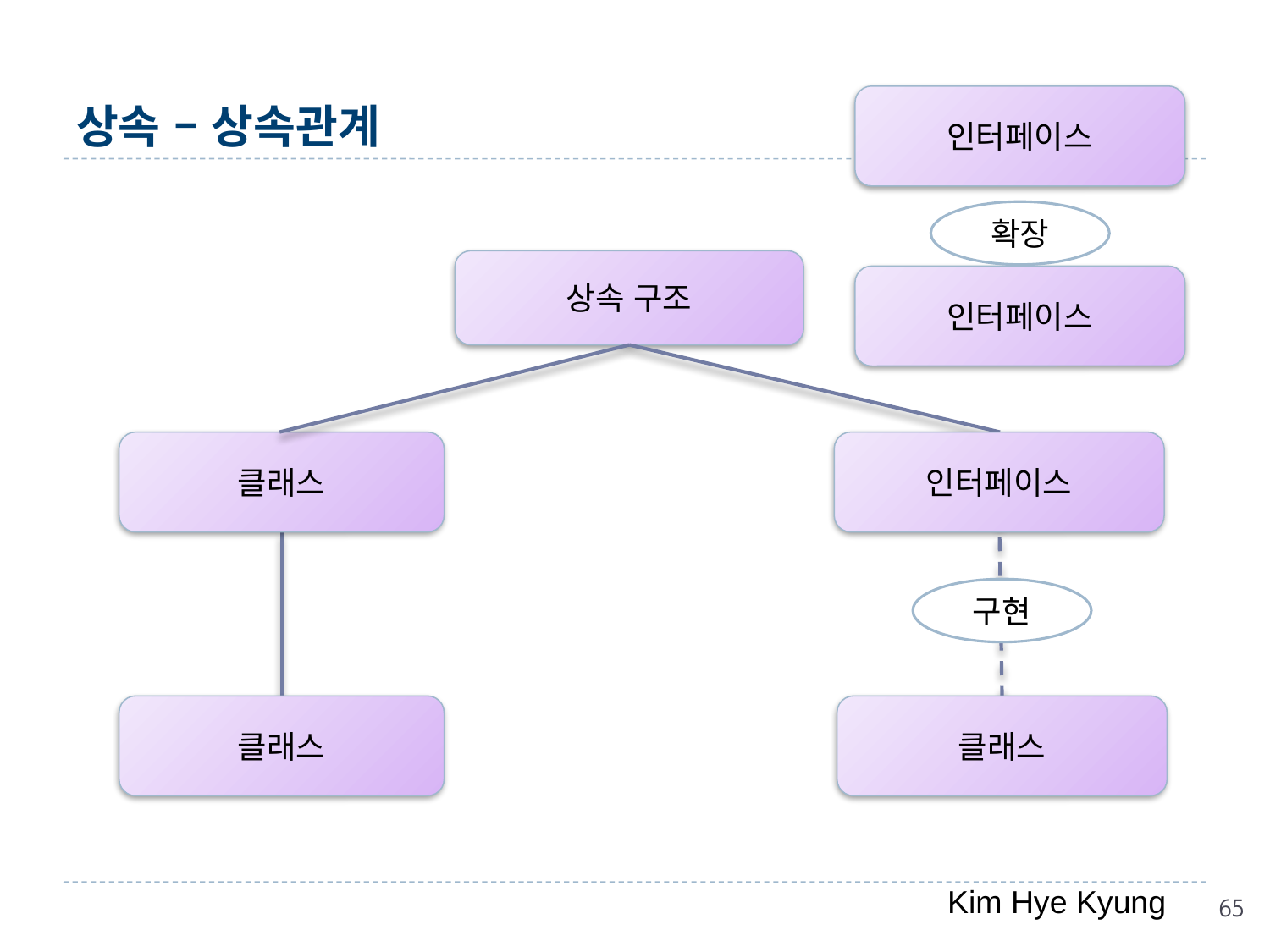

# 상속 – 상속관계
인터페이스
상속 구조
인터페이스
인터페이스
클래스
클래스
클래스
확장
구현
65